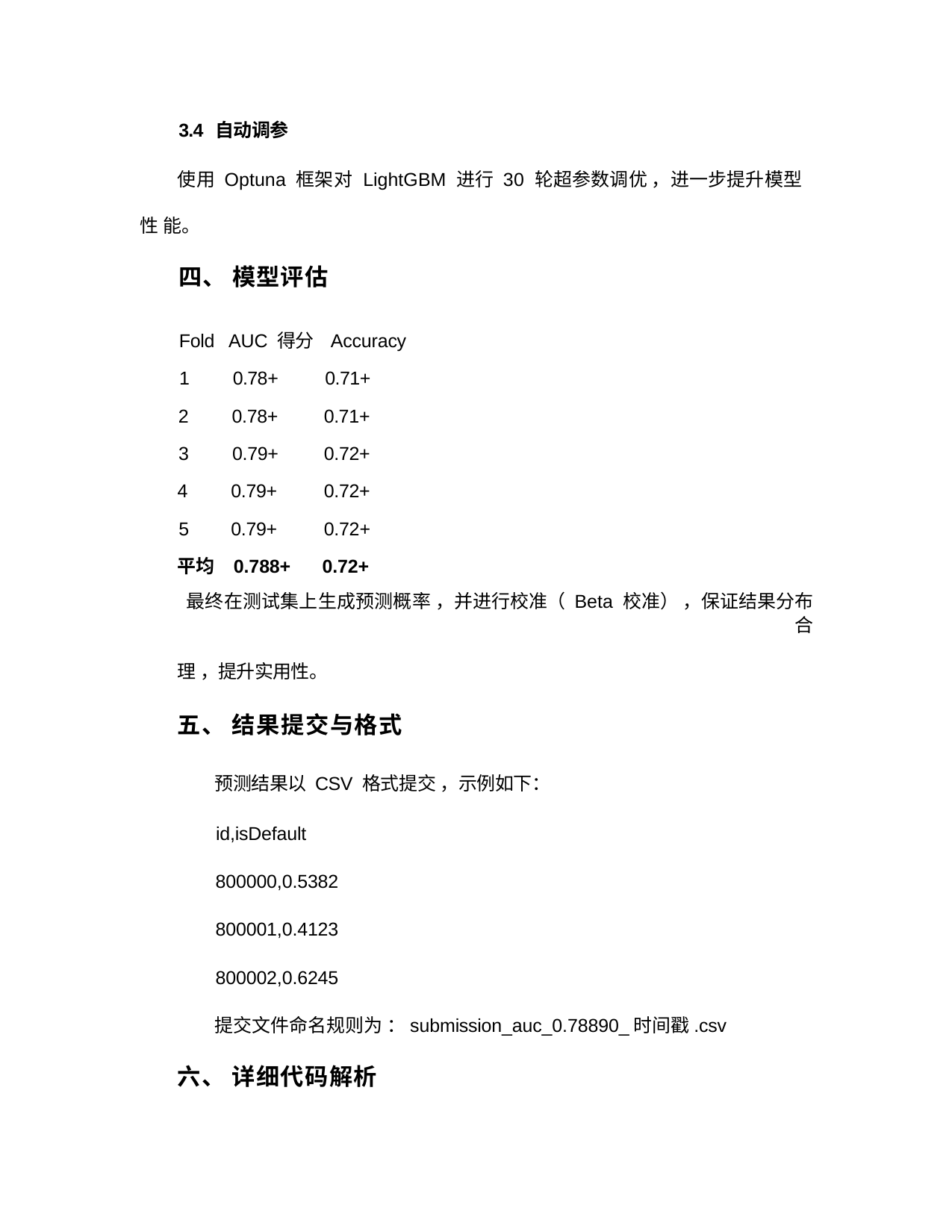

3.4 自动调参
使用 Optuna 框架对 LightGBM 进行 30 轮超参数调优 ，进一步提升模型性 能。

四、 模型评估

Fold   AUC 得分   Accuracy
1        0.78+        0.71+
2        0.78+        0.71+
3        0.79+        0.72+
4        0.79+        0.72+
5        0.79+        0.72+
平均   0.788+     0.72+
最终在测试集上生成预测概率 ，并进行校准（ Beta 校准） ，保证结果分布合
理 ，提升实用性。

五、 结果提交与格式

预测结果以 CSV 格式提交 ，示例如下：

id,isDefault
800000,0.5382
800001,0.4123
800002,0.6245
提交文件命名规则为 ：submission_auc_0.78890_时间戳.csv

六、 详细代码解析